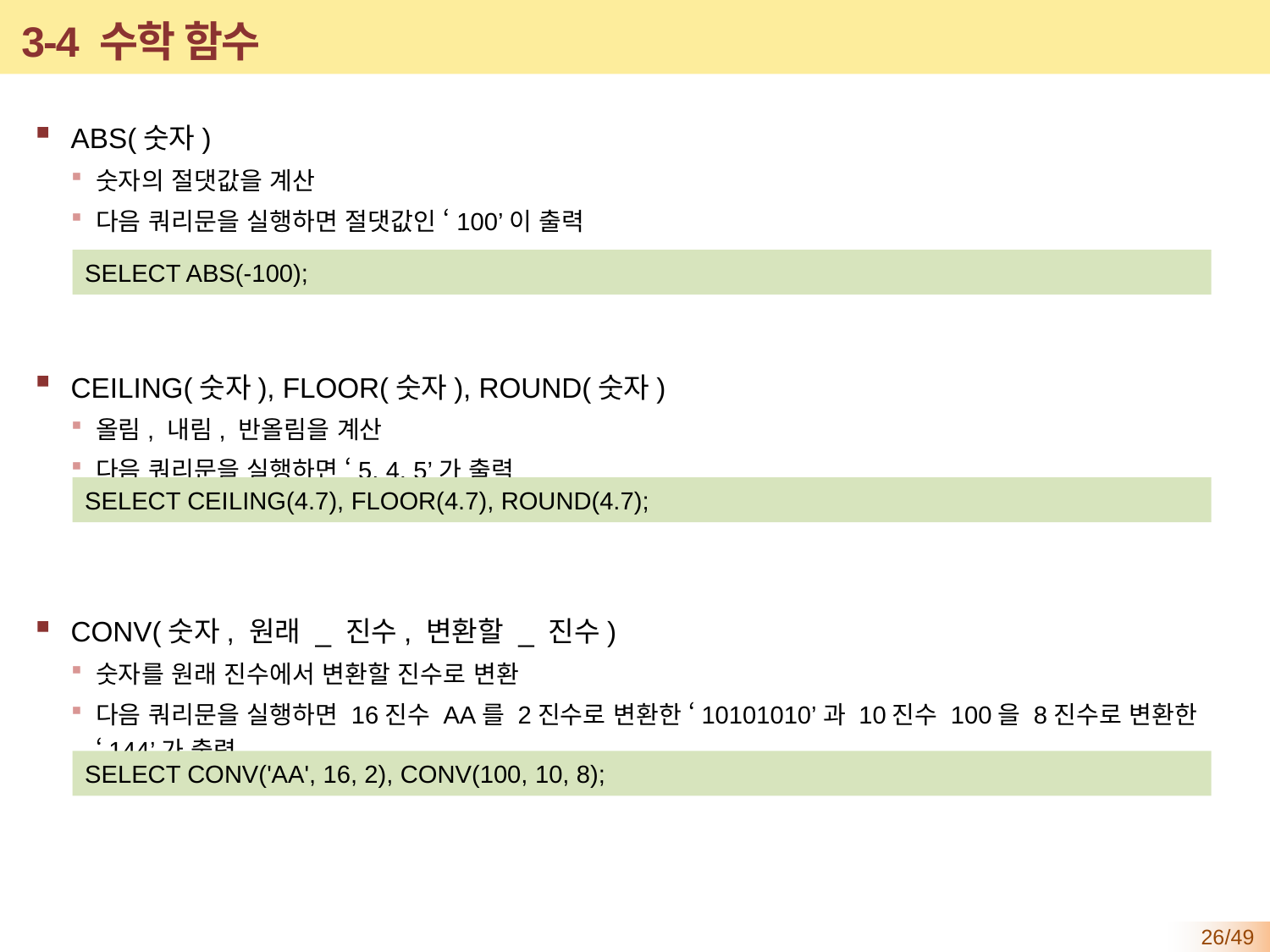

# 3-4 수학 함수
ABS(숫자)
숫자의 절댓값을 계산
다음 쿼리문을 실행하면 절댓값인 ‘100’이 출력

CEILING(숫자), FLOOR(숫자), ROUND(숫자)
올림, 내림, 반올림을 계산
다음 쿼리문을 실행하면 ‘5, 4, 5’가 출력

CONV(숫자, 원래 _ 진수, 변환할 _ 진수)
숫자를 원래 진수에서 변환할 진수로 변환
다음 쿼리문을 실행하면 16진수 AA를 2진수로 변환한 ‘10101010’과 10진수 100을 8진수로 변환한 ‘144’가 출력
SELECT ABS(-100);
SELECT CEILING(4.7), FLOOR(4.7), ROUND(4.7);
SELECT CONV('AA', 16, 2), CONV(100, 10, 8);